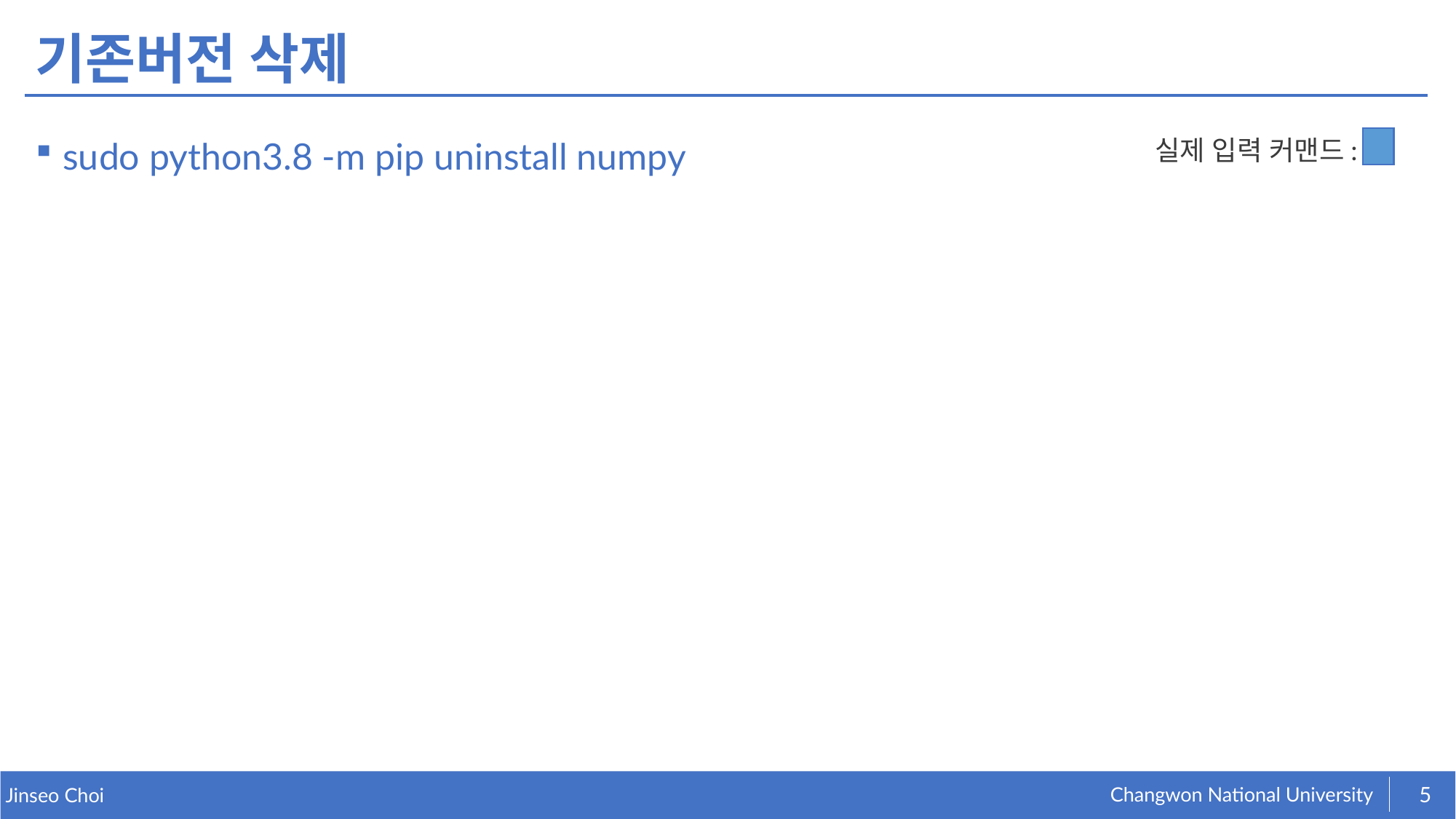

# 기존버전 삭제
sudo python3.8 -m pip uninstall numpy

실제 입력 커맨드:

5